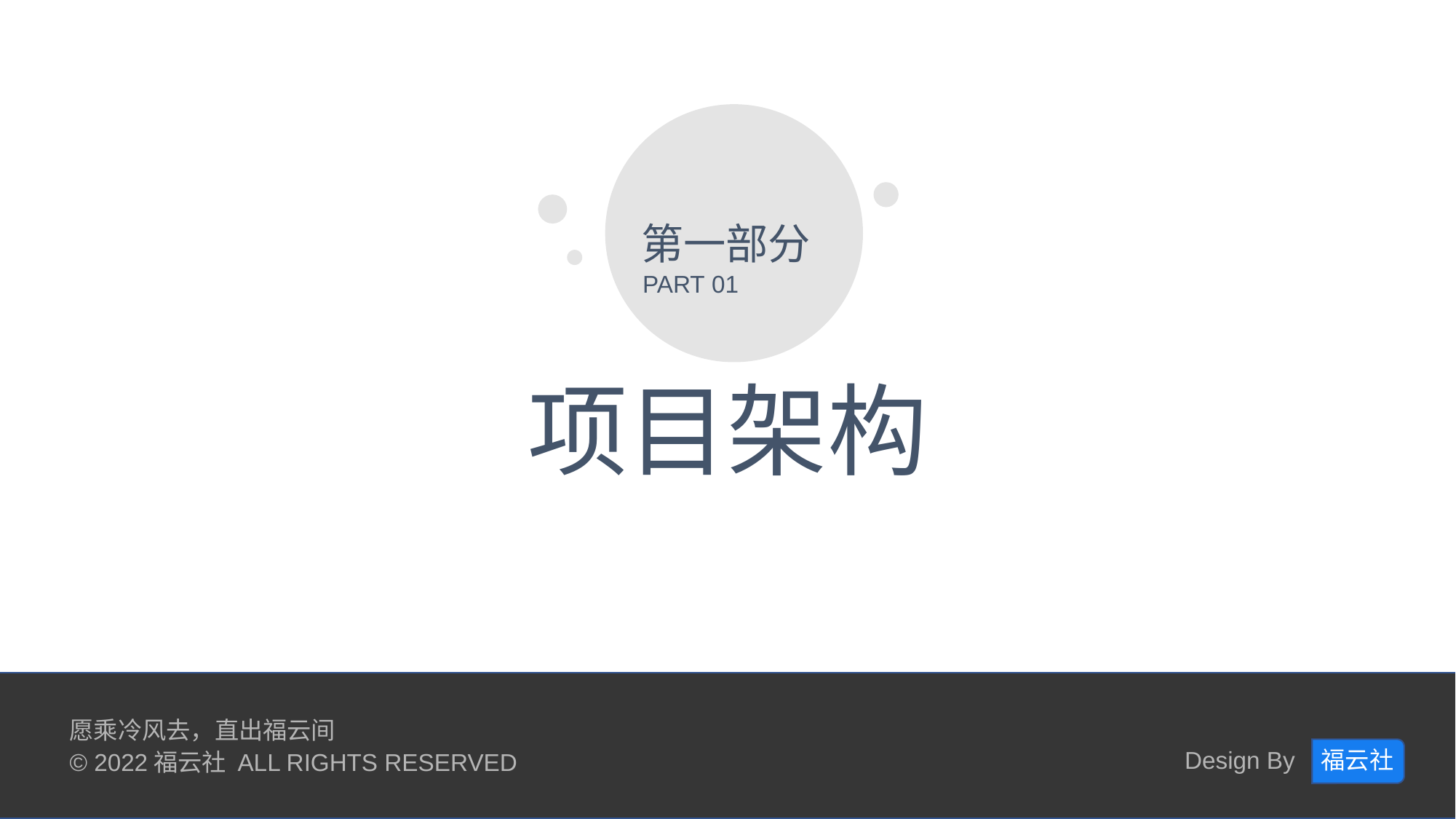

第一部分

PART 01
项目架构

愿乘冷风去，直出福云间
© 2022福云社 ALL RIGHTS RESERVED

  Design By   福云社